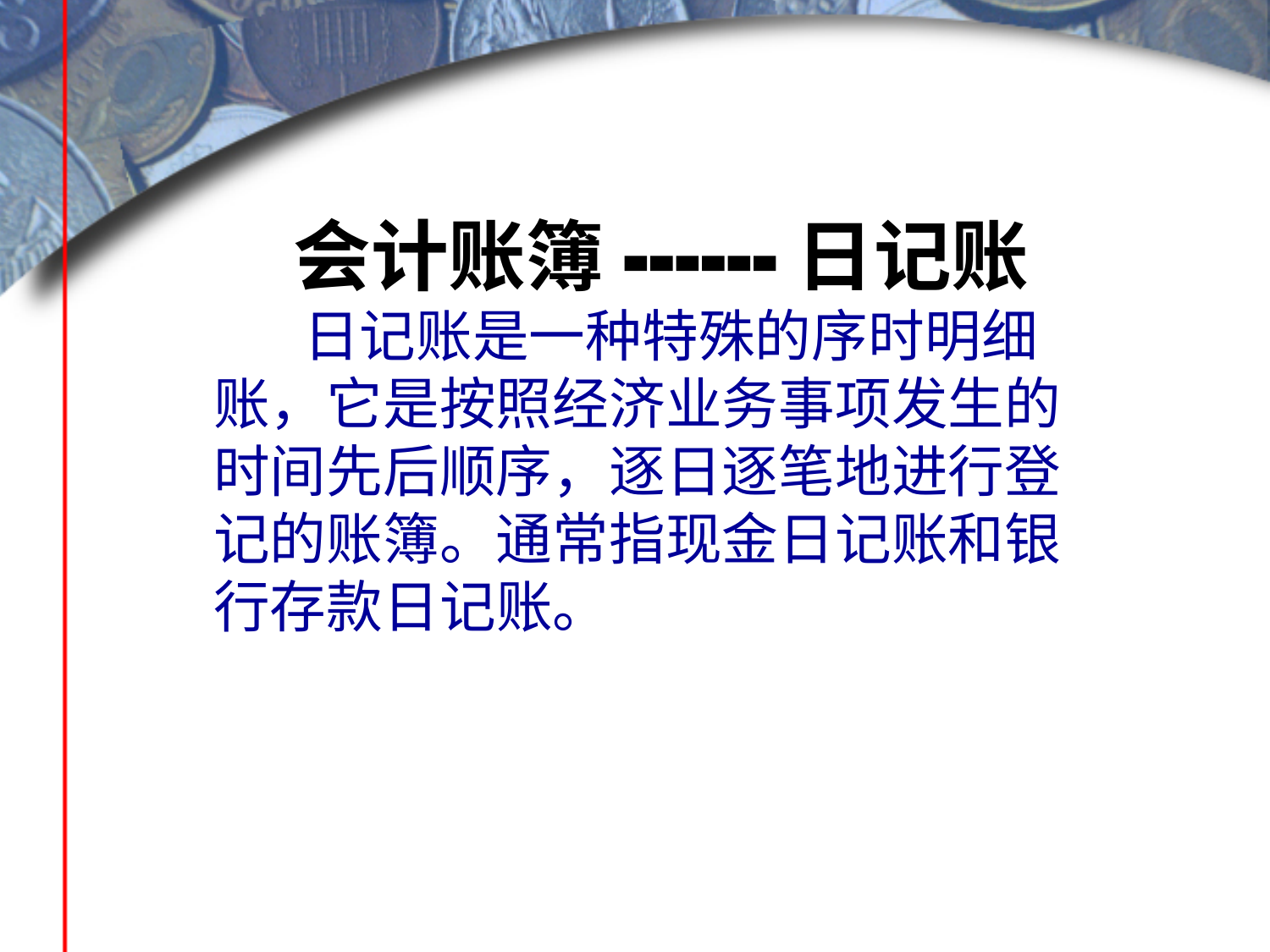

会计账簿------日记账
      日记账是一种特殊的序时明细账，它是按照经济业务事项发生的时间先后顺序，逐日逐笔地进行登记的账簿。通常指现金日记账和银行存款日记账。